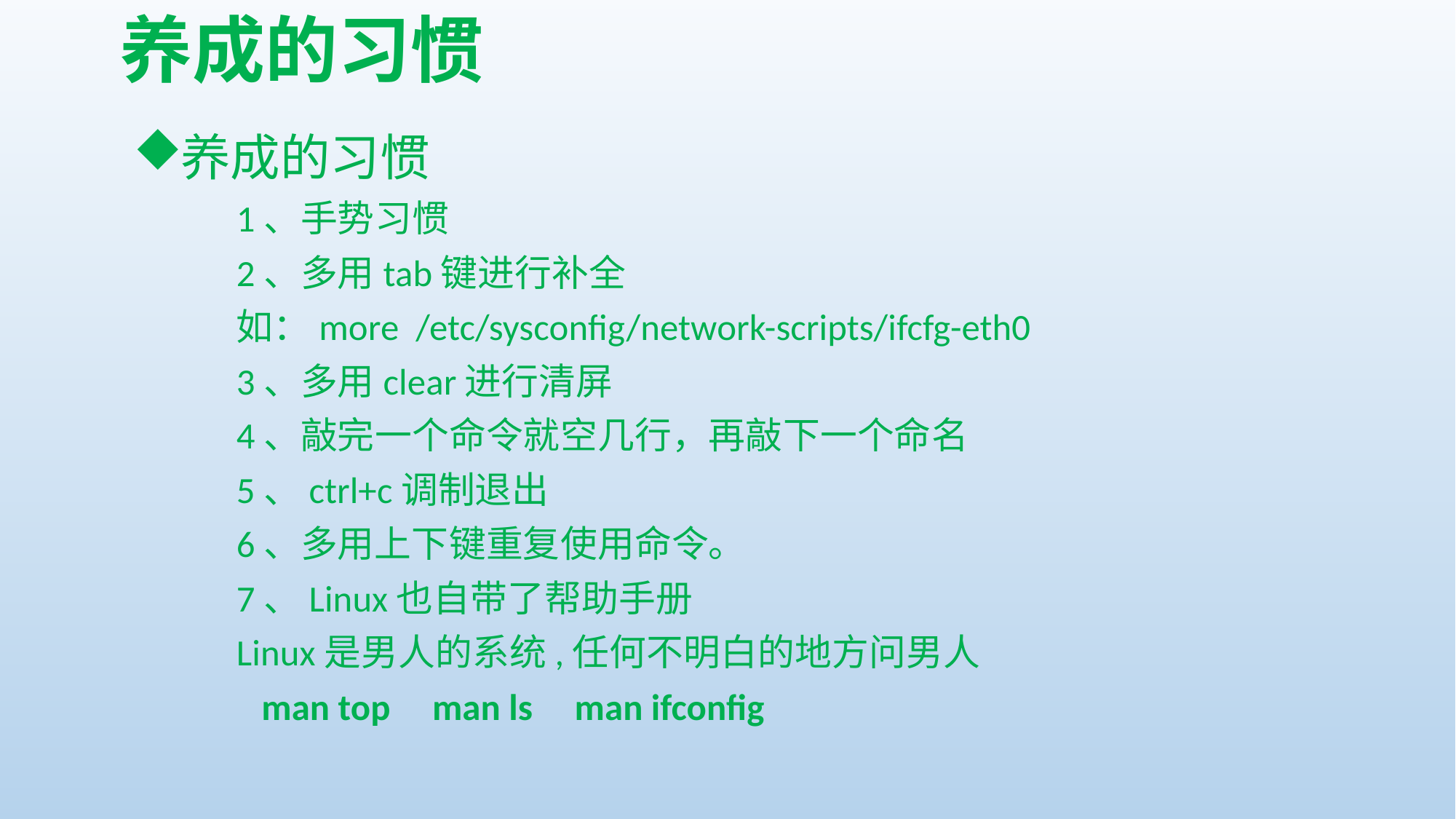

# 养成的习惯
养成的习惯
	1、手势习惯
	2、多用tab键进行补全
	如：more  /etc/sysconfig/network-scripts/ifcfg-eth0
	3、多用clear进行清屏
	4、敲完一个命令就空几行，再敲下一个命名
	5、ctrl+c调制退出
	6、多用上下键重复使用命令。
	7、Linux也自带了帮助手册
	Linux是男人的系统,任何不明白的地方问男人
		   man top     man ls     man ifconfig